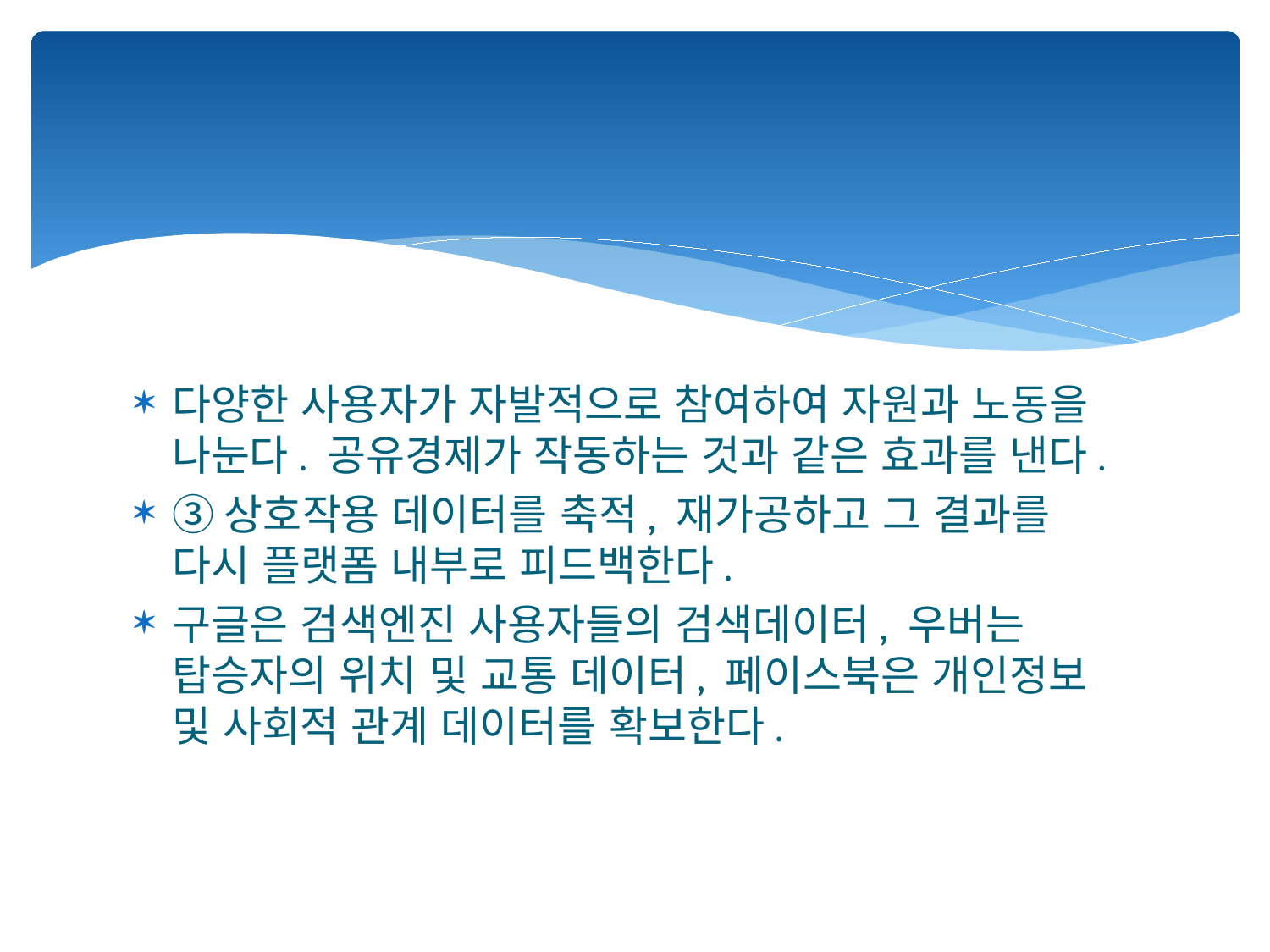

#
다양한 사용자가 자발적으로 참여하여 자원과 노동을 나눈다. 공유경제가 작동하는 것과 같은 효과를 낸다.
③상호작용 데이터를 축적, 재가공하고 그 결과를 다시 플랫폼 내부로 피드백한다.
구글은 검색엔진 사용자들의 검색데이터, 우버는 탑승자의 위치 및 교통 데이터, 페이스북은 개인정보 및 사회적 관계 데이터를 확보한다.